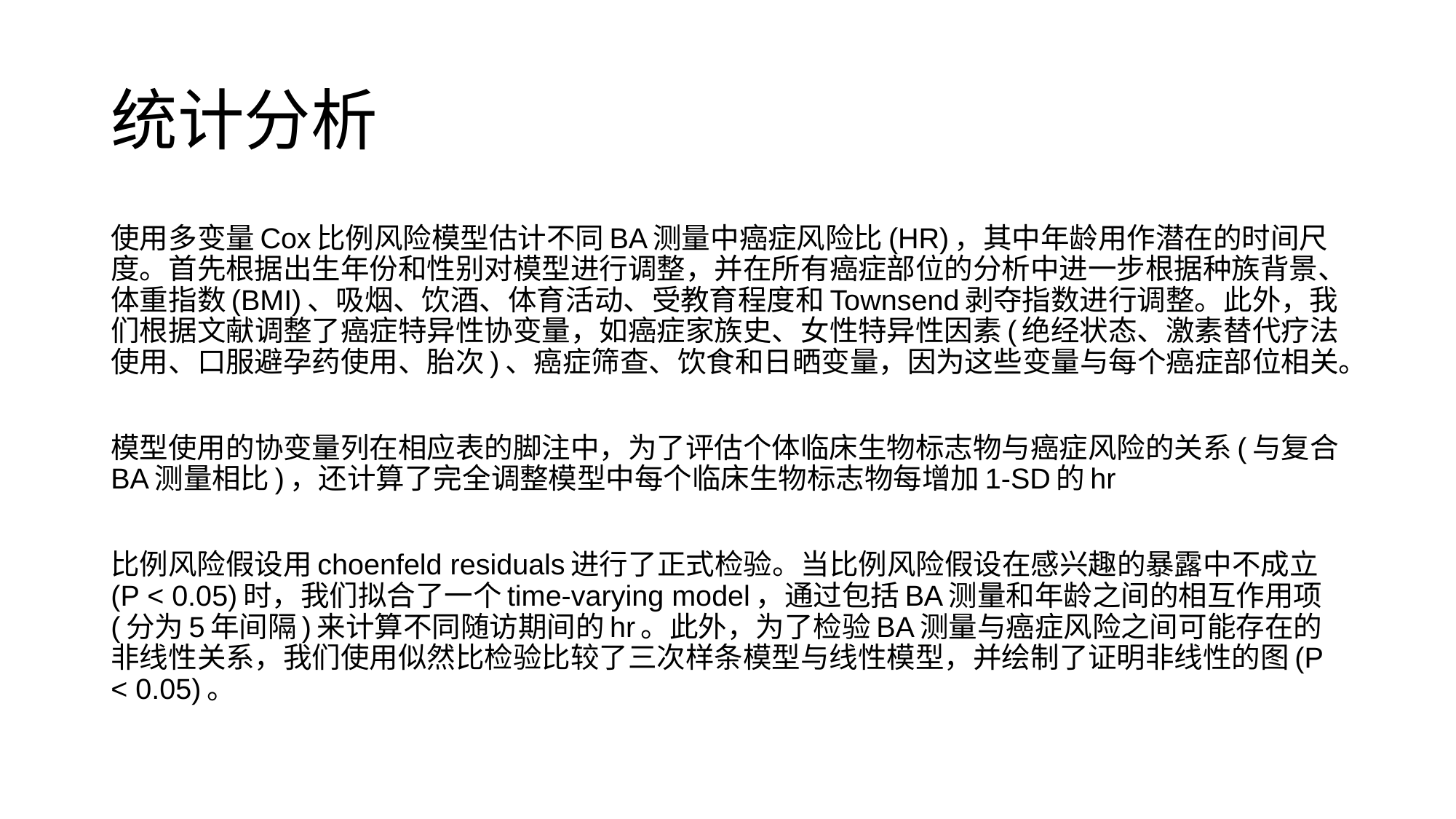

# 统计分析
使用多变量Cox比例风险模型估计不同BA测量中癌症风险比(HR)，其中年龄用作潜在的时间尺度。首先根据出生年份和性别对模型进行调整，并在所有癌症部位的分析中进一步根据种族背景、体重指数(BMI)、吸烟、饮酒、体育活动、受教育程度和Townsend剥夺指数进行调整。此外，我们根据文献调整了癌症特异性协变量，如癌症家族史、女性特异性因素(绝经状态、激素替代疗法使用、口服避孕药使用、胎次)、癌症筛查、饮食和日晒变量，因为这些变量与每个癌症部位相关。

模型使用的协变量列在相应表的脚注中，为了评估个体临床生物标志物与癌症风险的关系(与复合BA测量相比)，还计算了完全调整模型中每个临床生物标志物每增加1-SD的hr

比例风险假设用choenfeld residuals进行了正式检验。当比例风险假设在感兴趣的暴露中不成立(P < 0.05)时，我们拟合了一个time-varying model，通过包括BA测量和年龄之间的相互作用项(分为5年间隔)来计算不同随访期间的hr。此外，为了检验BA测量与癌症风险之间可能存在的非线性关系，我们使用似然比检验比较了三次样条模型与线性模型，并绘制了证明非线性的图(P < 0.05)。